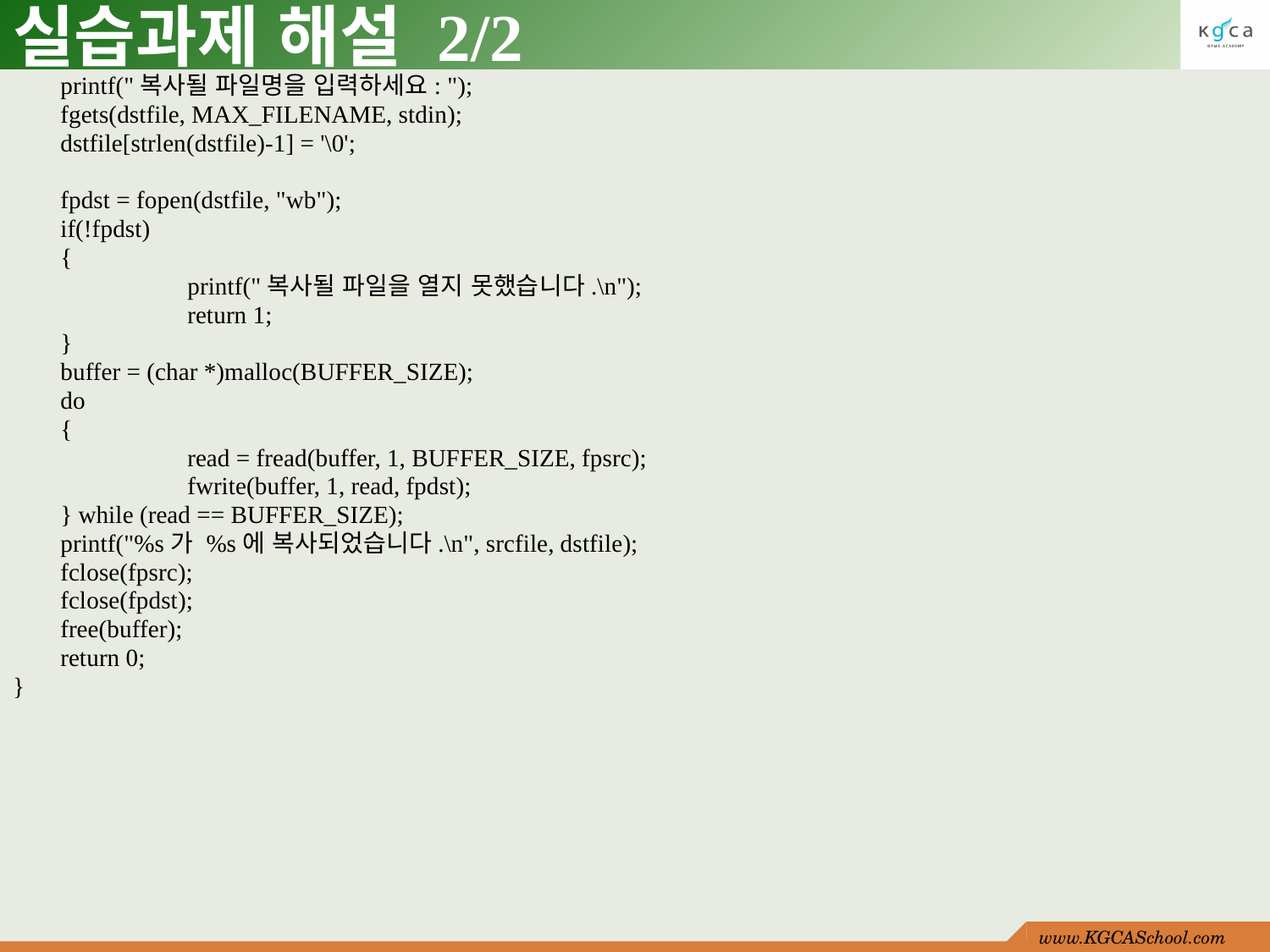

# 실습과제 해설 2/2
	printf("복사될 파일명을 입력하세요: ");
	fgets(dstfile, MAX_FILENAME, stdin);
	dstfile[strlen(dstfile)-1] = '\0';

	fpdst = fopen(dstfile, "wb");
	if(!fpdst)
	{
		printf("복사될 파일을 열지 못했습니다.\n");
		return 1;
	}
	buffer = (char *)malloc(BUFFER_SIZE);
	do
	{
		read = fread(buffer, 1, BUFFER_SIZE, fpsrc);
		fwrite(buffer, 1, read, fpdst);
	} while (read == BUFFER_SIZE);
	printf("%s가 %s에 복사되었습니다.\n", srcfile, dstfile);
	fclose(fpsrc);
	fclose(fpdst);
	free(buffer);
	return 0;
}